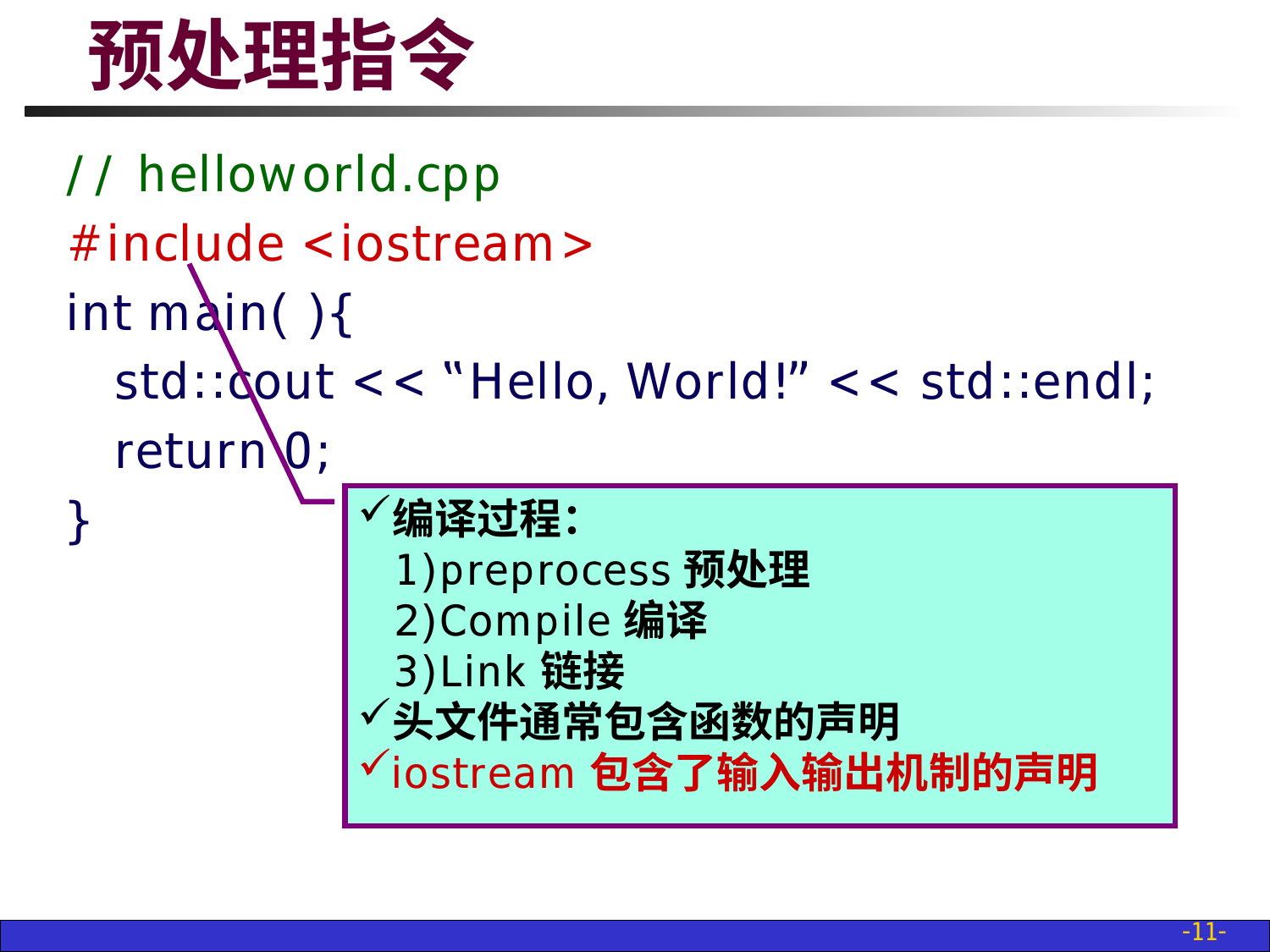

# 预处理指令
// helloworld.cpp
#include <iostream>
int main( ){
	std::cout << “Hello, World!” << std::endl;
	return 0;
}
编译过程：
   1)preprocess预处理
   2)Compile编译
   3)Link链接
头文件通常包含函数的声明
iostream包含了输入输出机制的声明
-11-